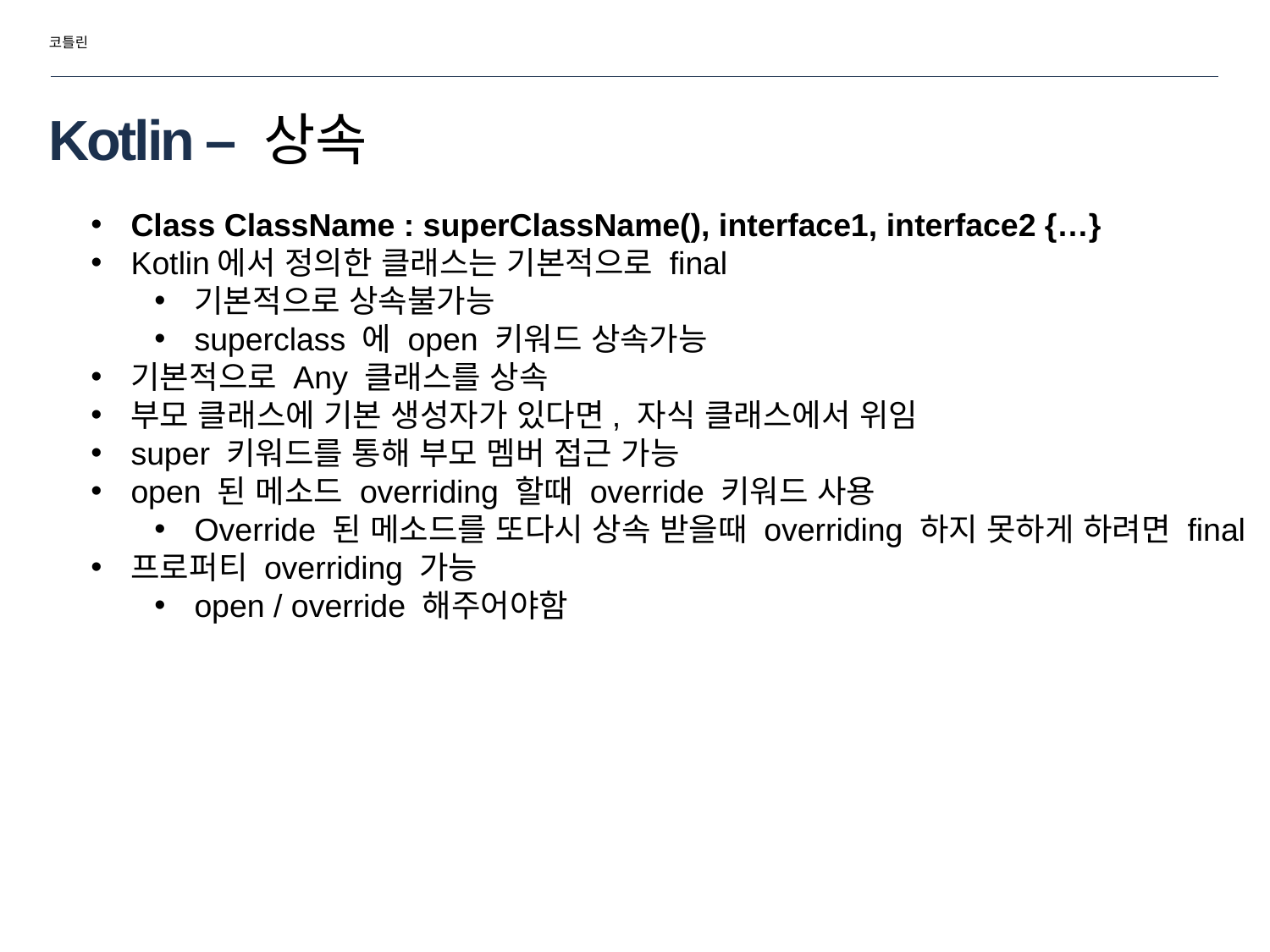

코틀린
# Kotlin – 상속

Class ClassName : superClassName(), interface1, interface2 {…}
Kotlin에서 정의한 클래스는 기본적으로 final
기본적으로 상속불가능
superclass 에 open 키워드 상속가능
기본적으로 Any 클래스를 상속
부모 클래스에 기본 생성자가 있다면, 자식 클래스에서 위임
super 키워드를 통해 부모 멤버 접근 가능
open 된 메소드 overriding 할때 override 키워드 사용
Override 된 메소드를 또다시 상속 받을때 overriding 하지 못하게 하려면 final
프로퍼티 overriding 가능
open / override 해주어야함